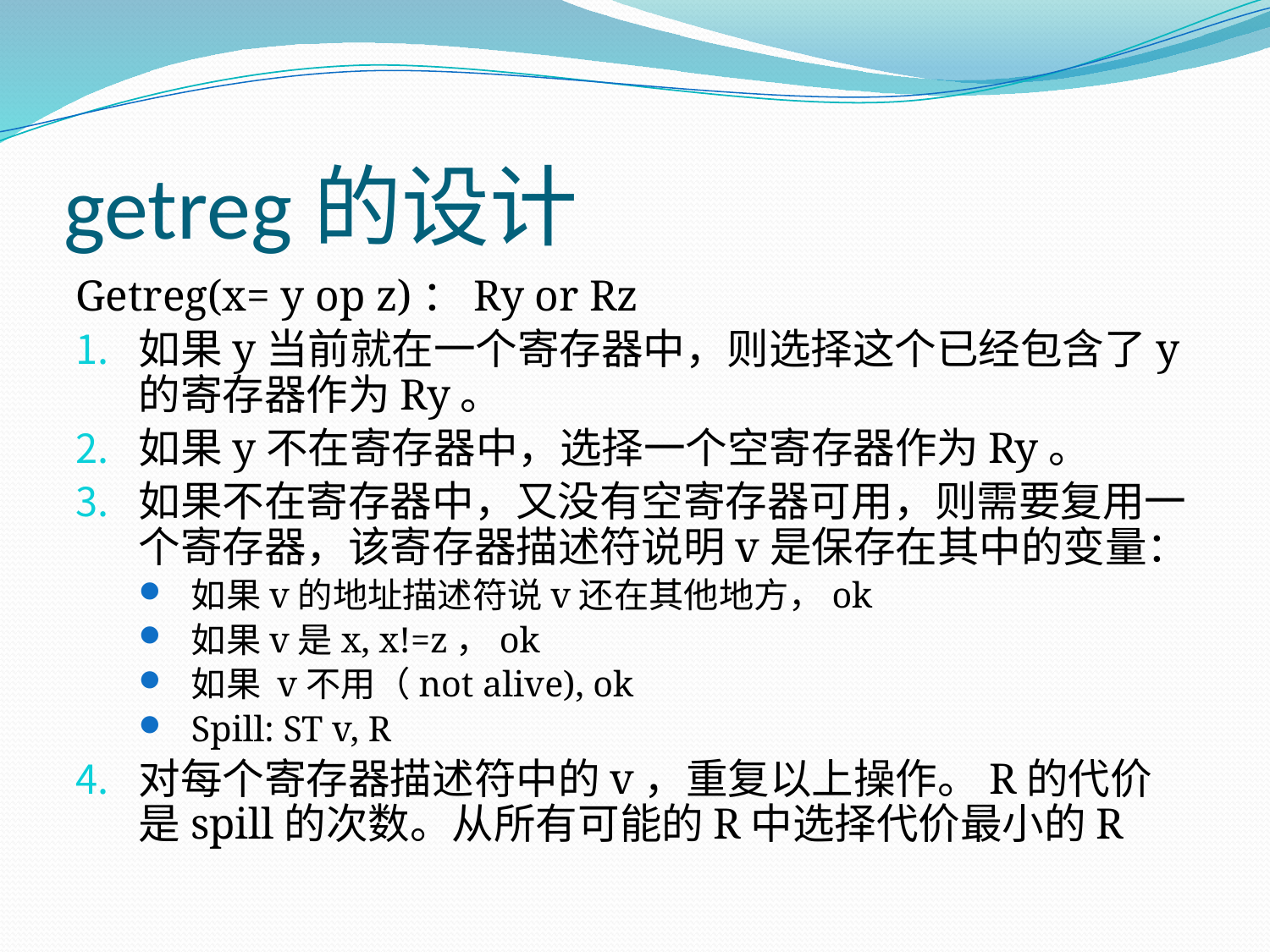

# getreg的设计
Getreg(x= y op z)：Ry or Rz
如果y当前就在一个寄存器中，则选择这个已经包含了y的寄存器作为Ry。
如果y不在寄存器中，选择一个空寄存器作为Ry。
如果不在寄存器中，又没有空寄存器可用，则需要复用一个寄存器，该寄存器描述符说明v是保存在其中的变量：
如果v的地址描述符说v还在其他地方，ok
如果v是x, x!=z，ok
如果 v不用（not alive), ok
Spill: ST v, R
对每个寄存器描述符中的v，重复以上操作。R的代价是spill的次数。从所有可能的R中选择代价最小的R